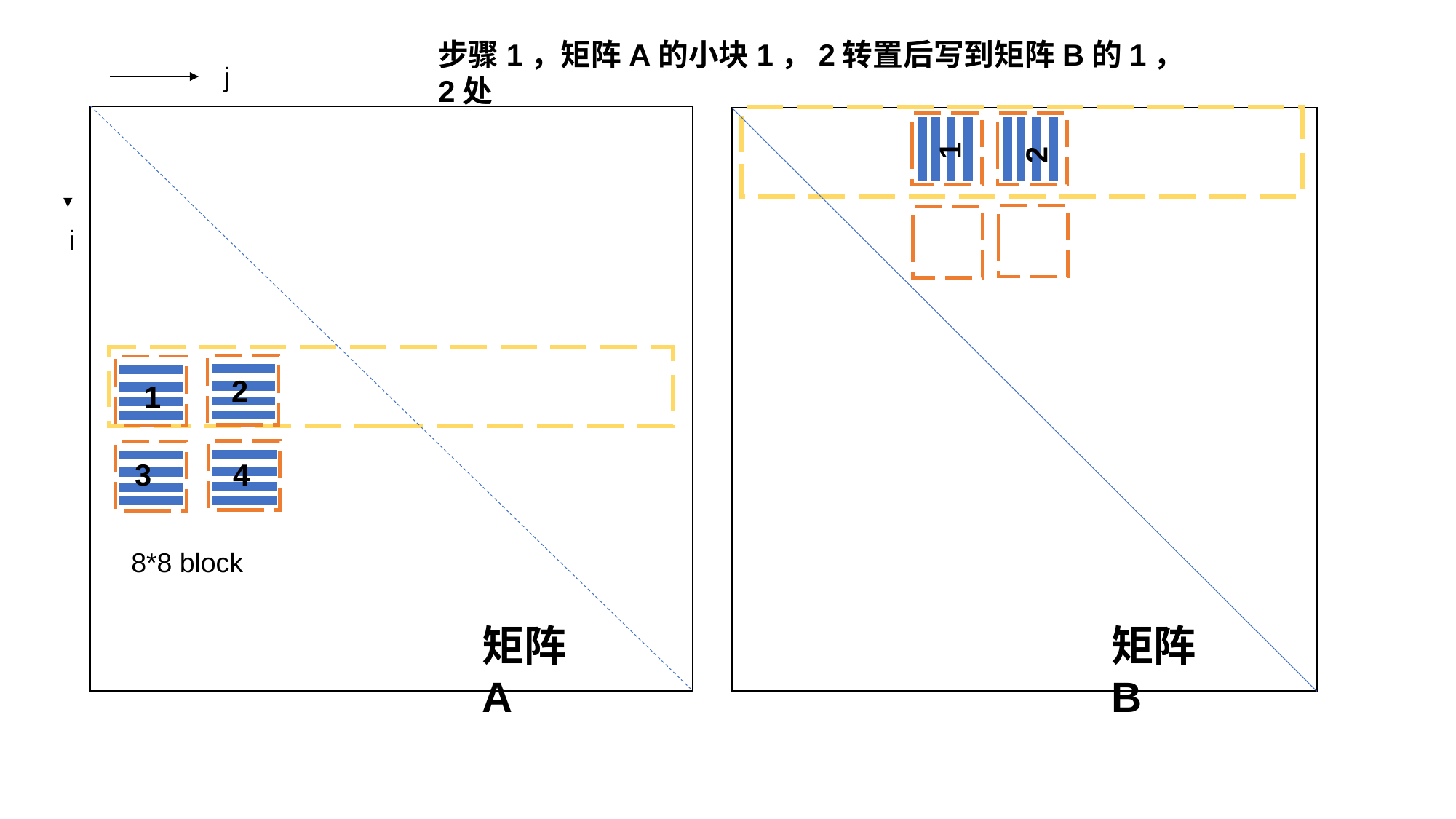

步骤1，矩阵A的小块1，2转置后写到矩阵B的1，2处
j

1
2
i

2
1

3
4
8*8 block
矩阵A
矩阵B